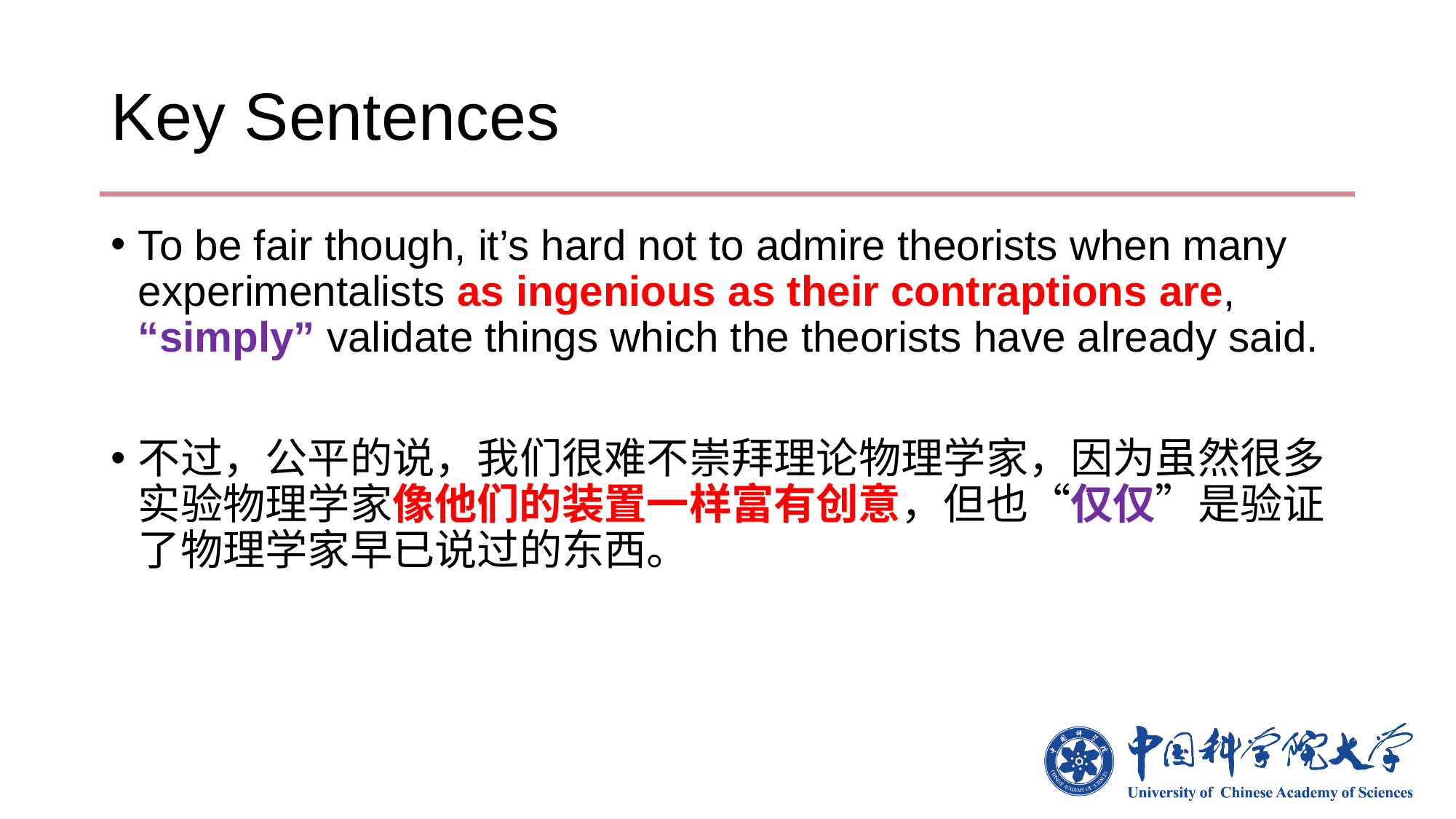

# Key Sentences
To be fair though, it’s hard not to admire theorists when many experimentalists as ingenious as their contraptions are, “simply” validate things which the theorists have already said.

不过，公平的说，我们很难不崇拜理论物理学家，因为虽然很多实验物理学家像他们的装置一样富有创意，但也“仅仅”是验证了物理学家早已说过的东西。